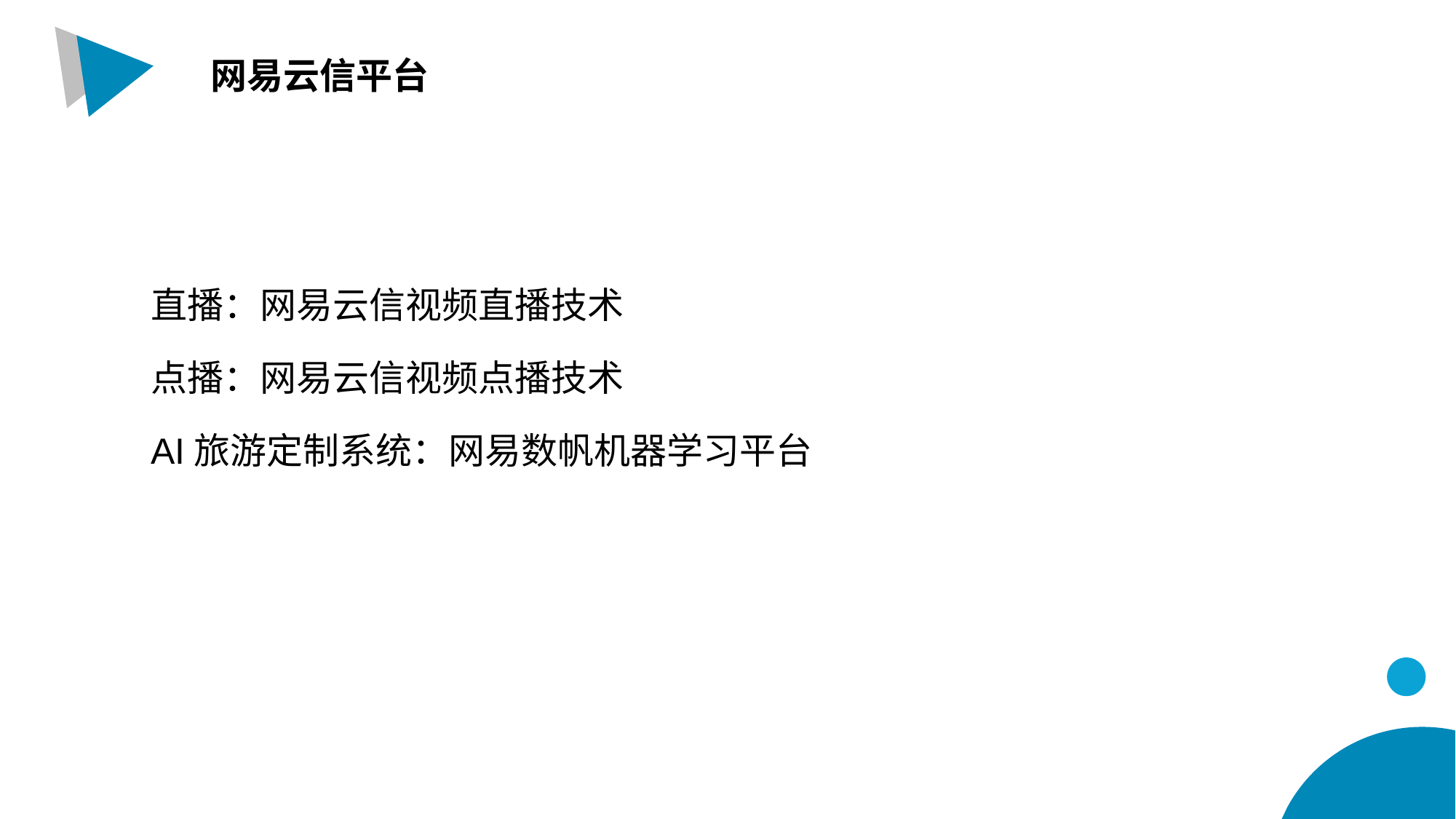

网易云信平台
直播：网易云信视频直播技术
点播：网易云信视频点播技术
AI旅游定制系统：网易数帆机器学习平台